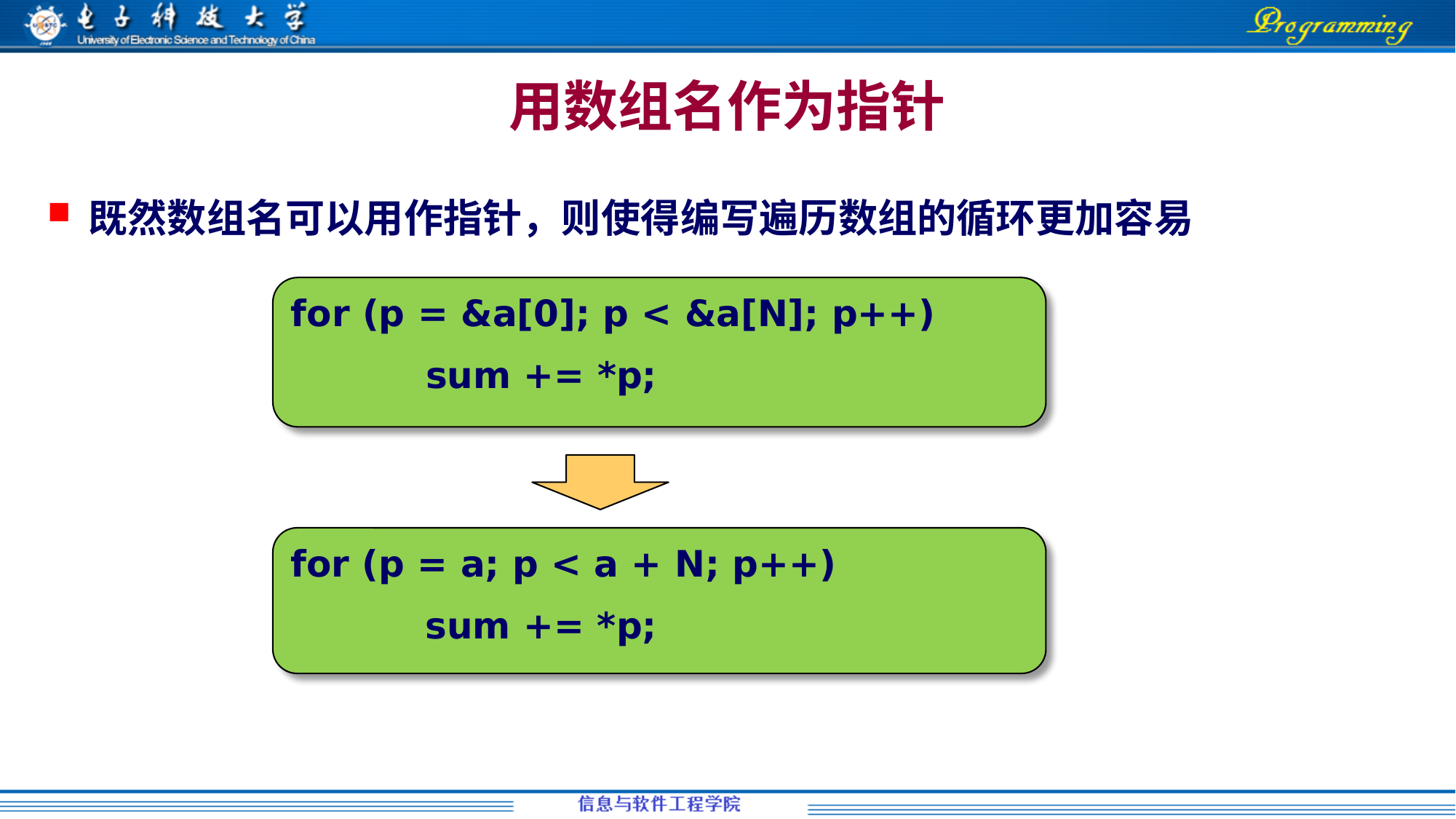

# 用数组名作为指针
既然数组名可以用作指针，则使得编写遍历数组的循环更加容易

for (p = &a[0]; p < &a[N]; p++)
	  sum += *p;

for (p = a; p < a + N; p++)
	  sum += *p;